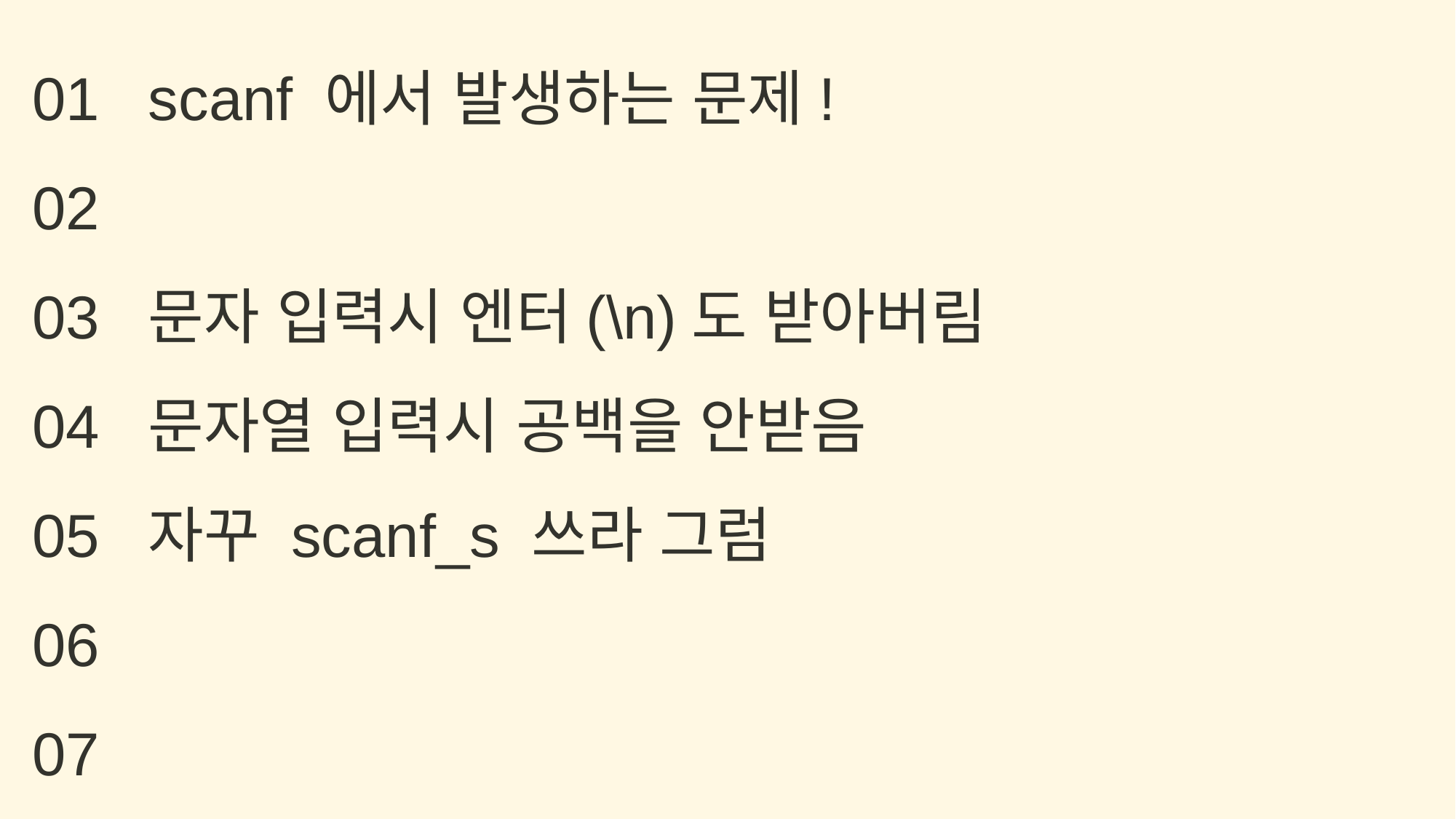

scanf 에서 발생하는 문제!

문자 입력시 엔터(\n)도 받아버림
문자열 입력시 공백을 안받음
자꾸 scanf_s 쓰라 그럼
01
02
03
04
05
06
07